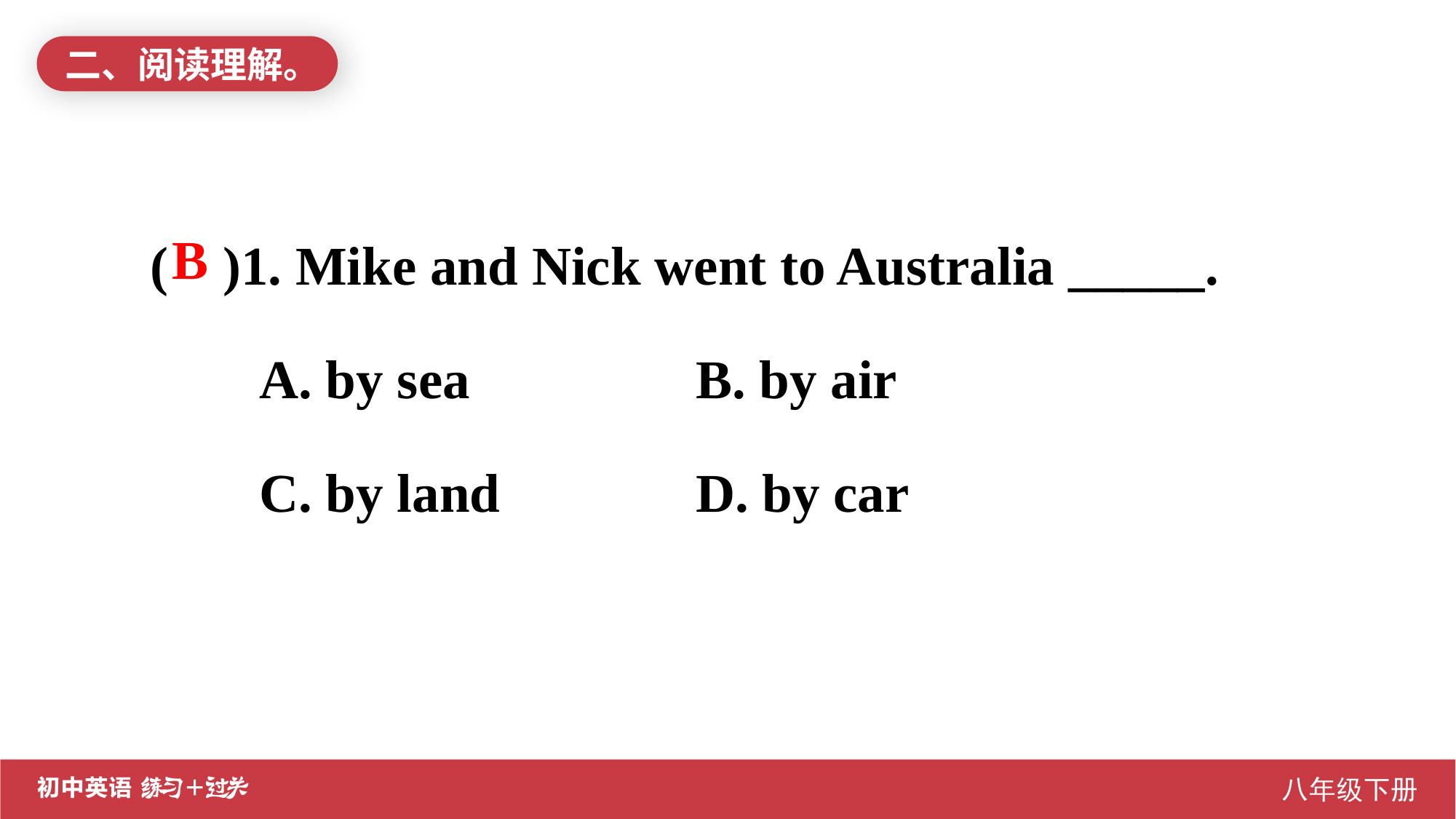

二、阅读理解。
(    )1. Mike and Nick went to Australia _____.
A. by sea			B. by air
C. by land		D. by car
B